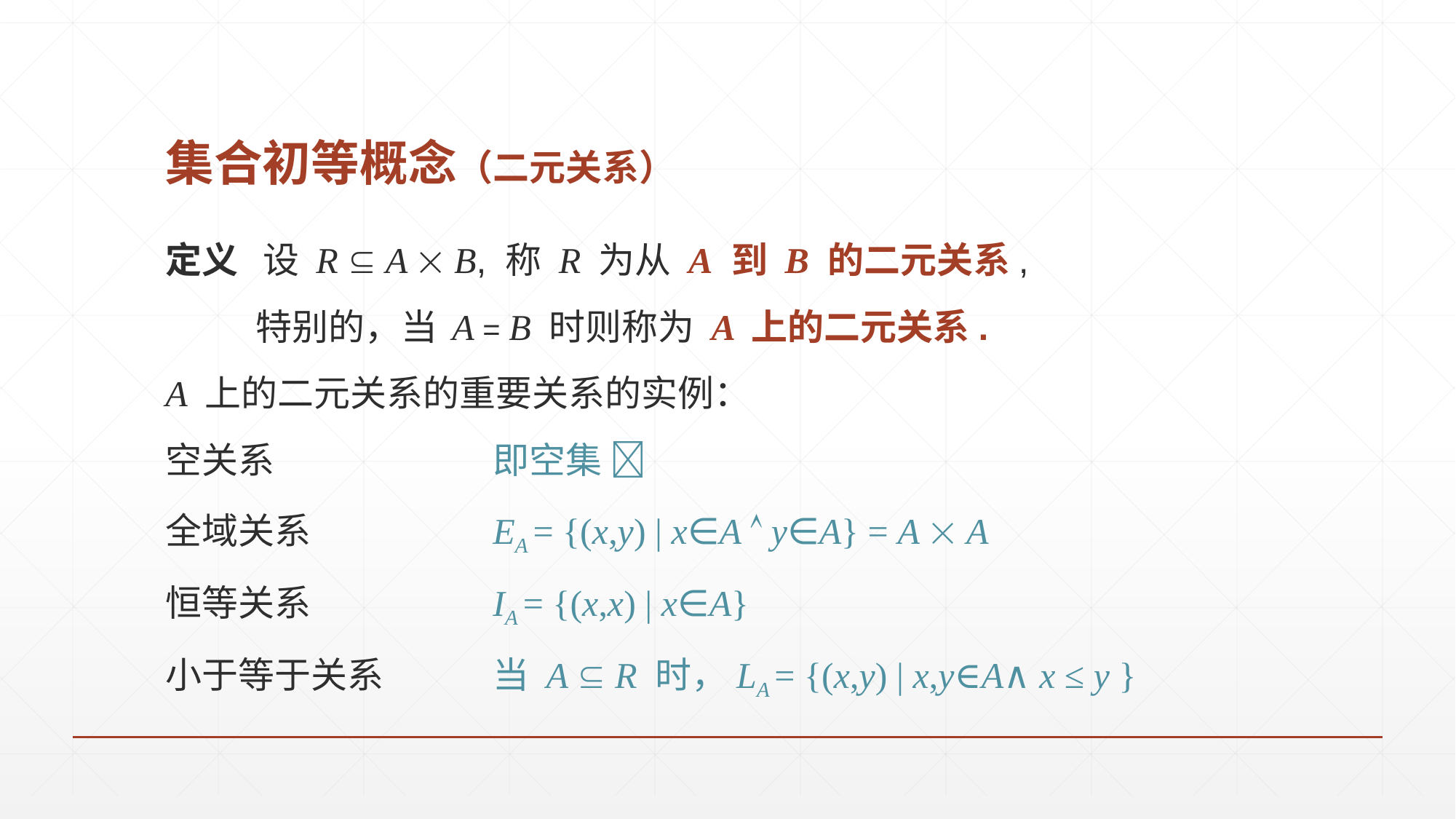

# 集合初等概念（二元关系）
定义   设 R ⊆ A × B, 称 R 为从 A 到 B 的二元关系,
          特别的，当 A = B 时则称为 A 上的二元关系.
A 上的二元关系的重要关系的实例：
空关系		即空集 ∅
全域关系		EA = {(x,y) | x∈A ∧ y∈A} = A × A
恒等关系		IA = {(x,x) | x∈A}
小于等于关系	当 A ⊆ R 时，LA = {(x,y) | x,y∈A∧ x ≤ y }